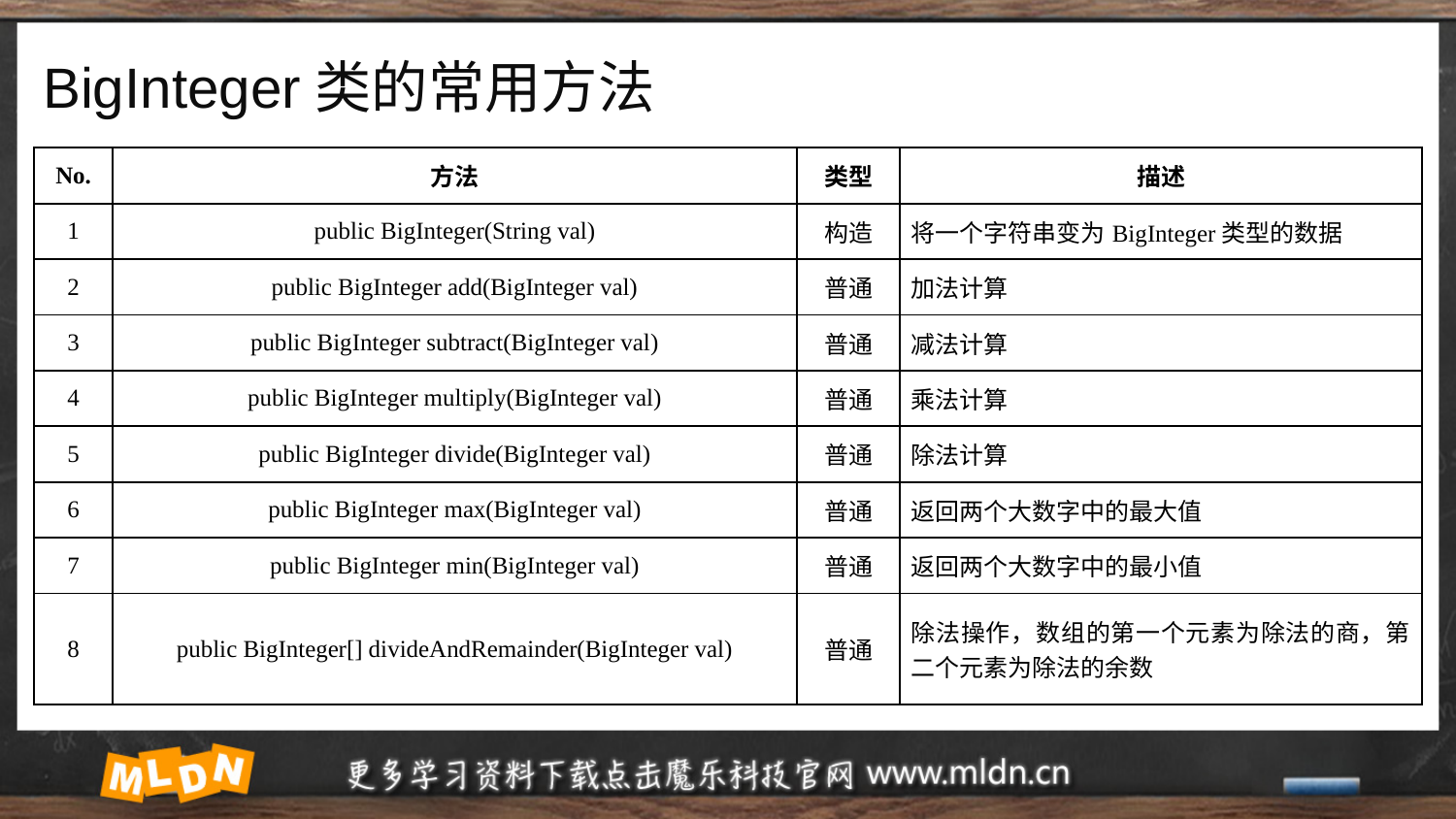

# BigInteger类的常用方法
| No. | 方法 | 类型 | 描述 |
| --- | --- | --- | --- |
| 1 | public BigInteger(String val) | 构造 | 将一个字符串变为BigInteger类型的数据 |
| 2 | public BigInteger add(BigInteger val) | 普通 | 加法计算 |
| 3 | public BigInteger subtract(BigInteger val) | 普通 | 减法计算 |
| 4 | public BigInteger multiply(BigInteger val) | 普通 | 乘法计算 |
| 5 | public BigInteger divide(BigInteger val) | 普通 | 除法计算 |
| 6 | public BigInteger max(BigInteger val) | 普通 | 返回两个大数字中的最大值 |
| 7 | public BigInteger min(BigInteger val) | 普通 | 返回两个大数字中的最小值 |
| 8 | public BigInteger[] divideAndRemainder(BigInteger val) | 普通 | 除法操作，数组的第一个元素为除法的商，第二个元素为除法的余数 |